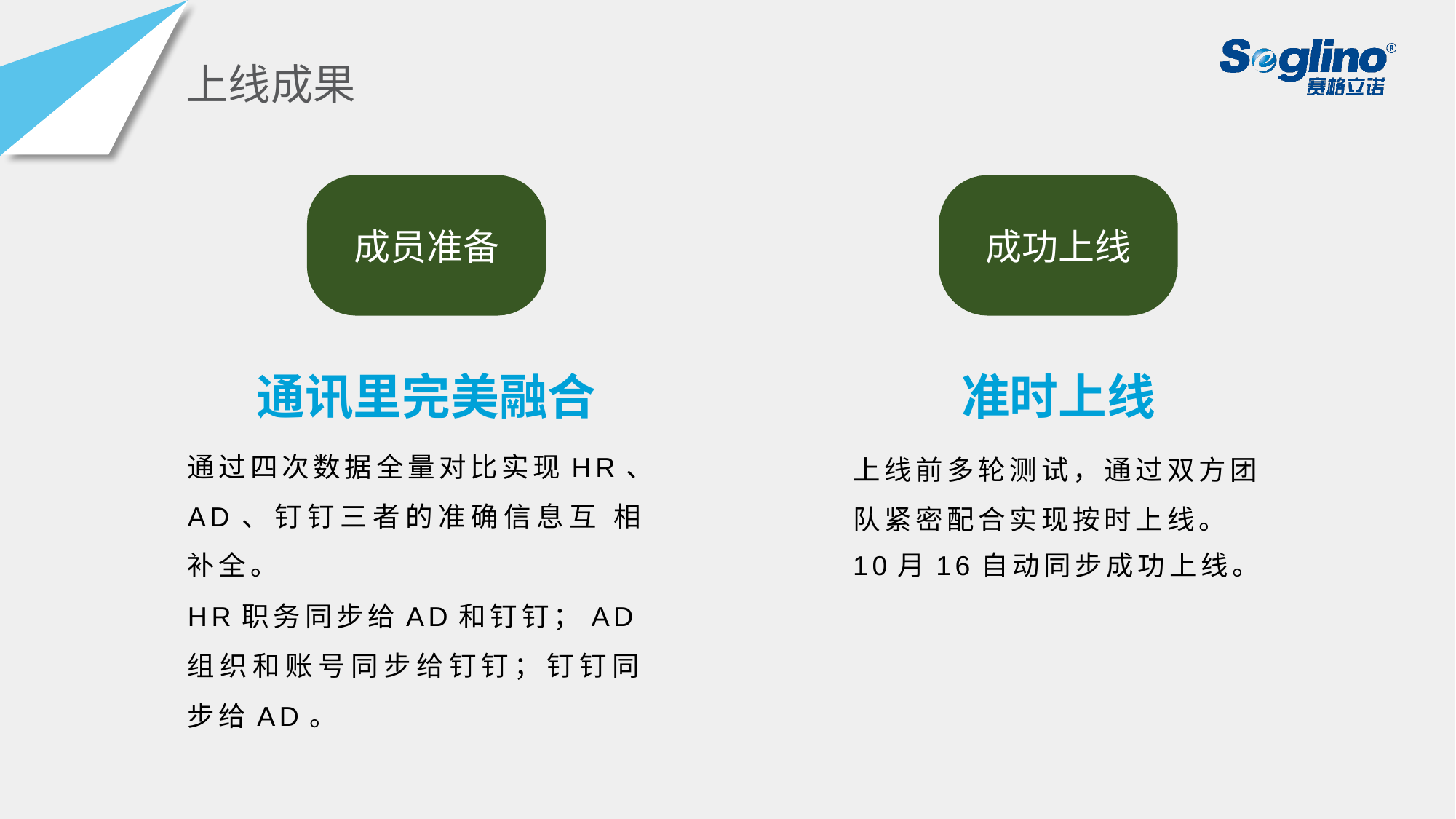

上线成果
成员准备
成功上线
通讯里完美融合
通过四次数据全量对比实现HR、
AD、钉钉三者的准确信息互 相补全。
HR职务同步给AD和钉钉；AD组织和账号同步给钉钉；钉钉同步给AD。
准时上线
上线前多轮测试，通过双方团队紧密配合实现按时上线。
10月16自动同步成功上线。